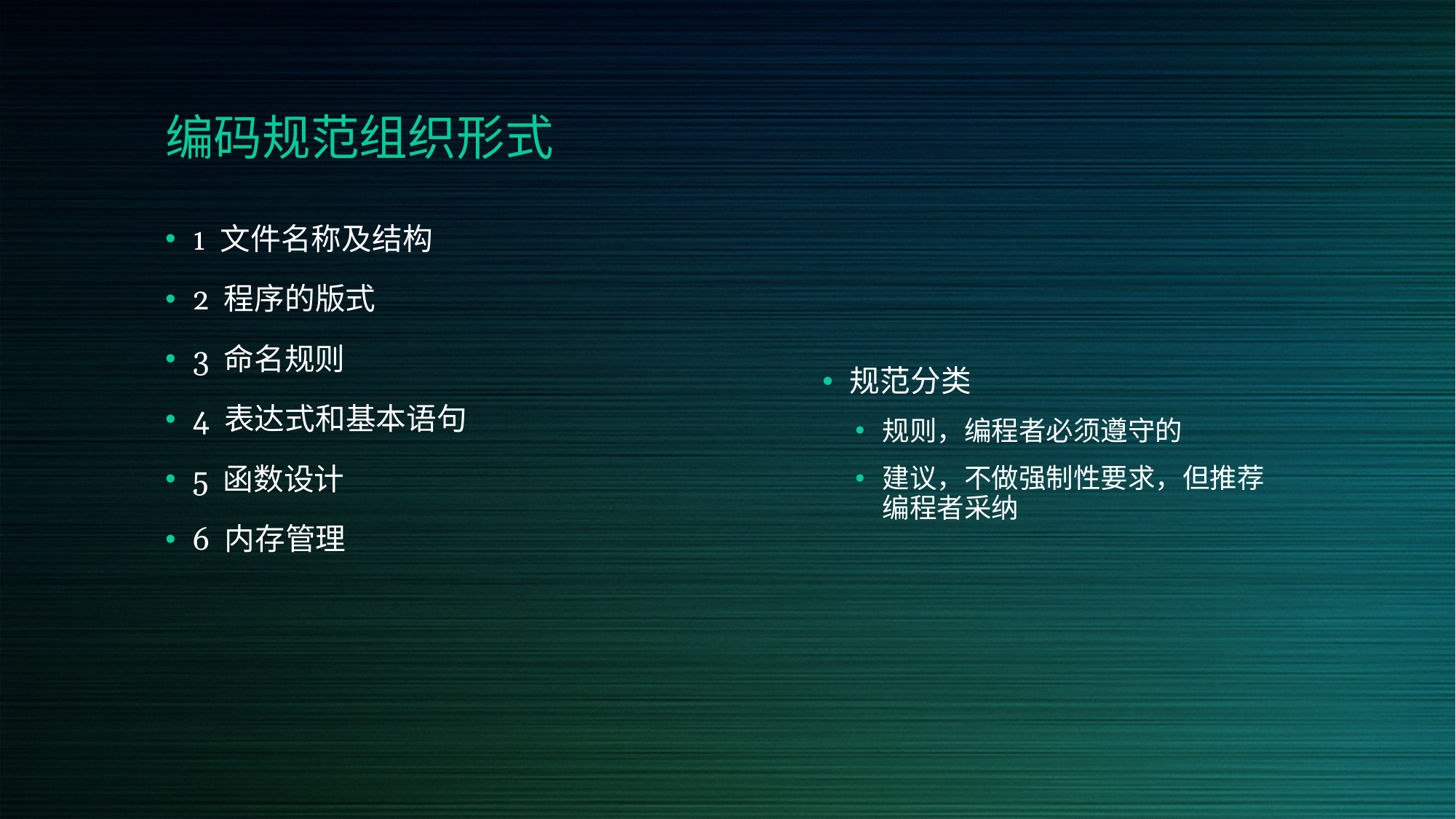

编码规范组织形式
1 文件名称及结构
2 程序的版式
3 命名规则
4 表达式和基本语句
5 函数设计
6 内存管理
规范分类
规则，编程者必须遵守的
建议，不做强制性要求，但推荐编程者采纳